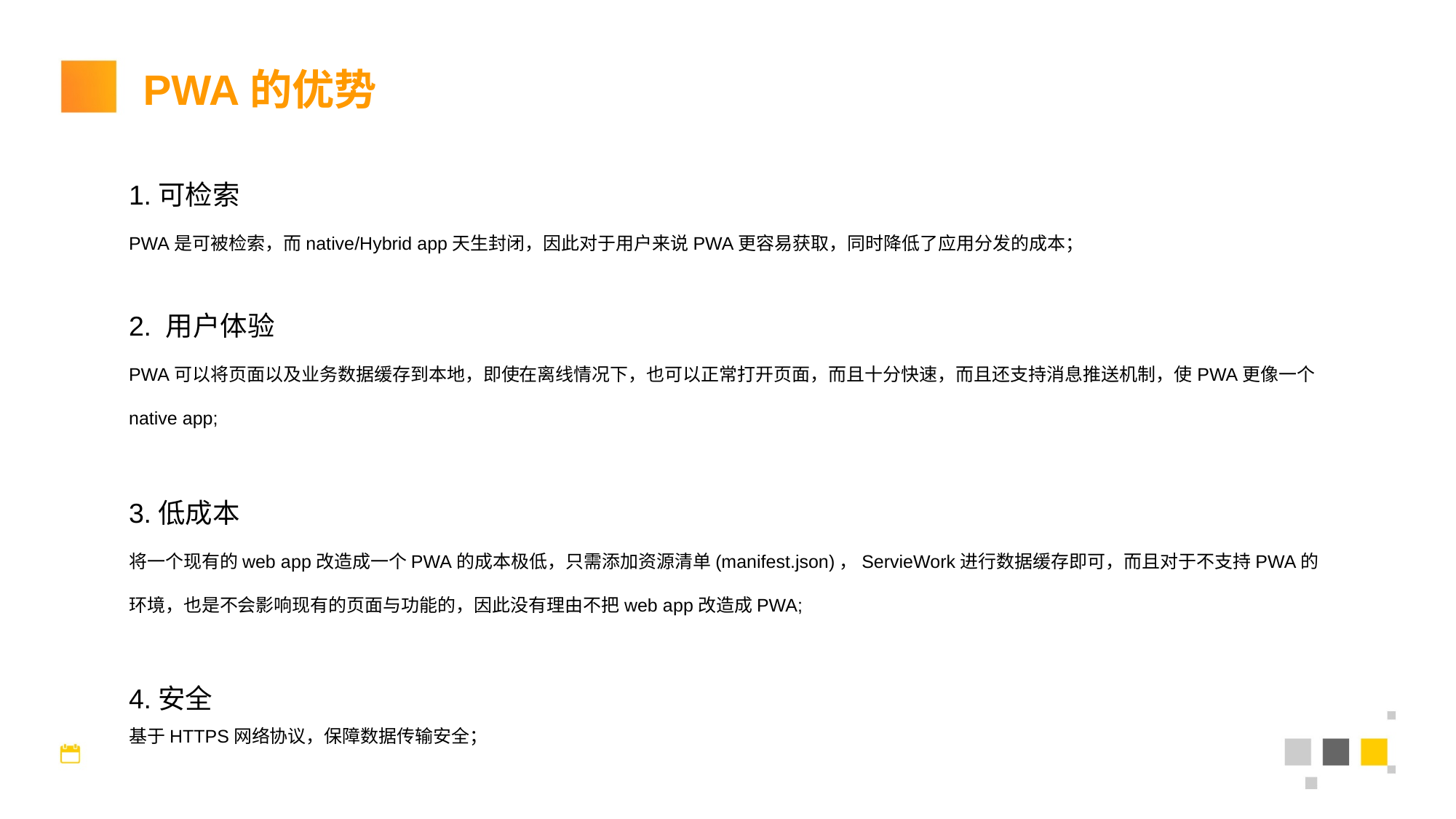

PWA的优势
1.可检索
PWA是可被检索，而native/Hybrid app天生封闭，因此对于用户来说PWA更容易获取，同时降低了应用分发的成本；

2. 用户体验
PWA可以将页面以及业务数据缓存到本地，即使在离线情况下，也可以正常打开页面，而且十分快速，而且还支持消息推送机制，使PWA更像一个native app;

3.低成本
将一个现有的web app改造成一个PWA的成本极低，只需添加资源清单(manifest.json)，ServieWork进行数据缓存即可，而且对于不支持PWA的环境，也是不会影响现有的页面与功能的，因此没有理由不把web app改造成PWA;

4.安全
基于HTTPS网络协议，保障数据传输安全；